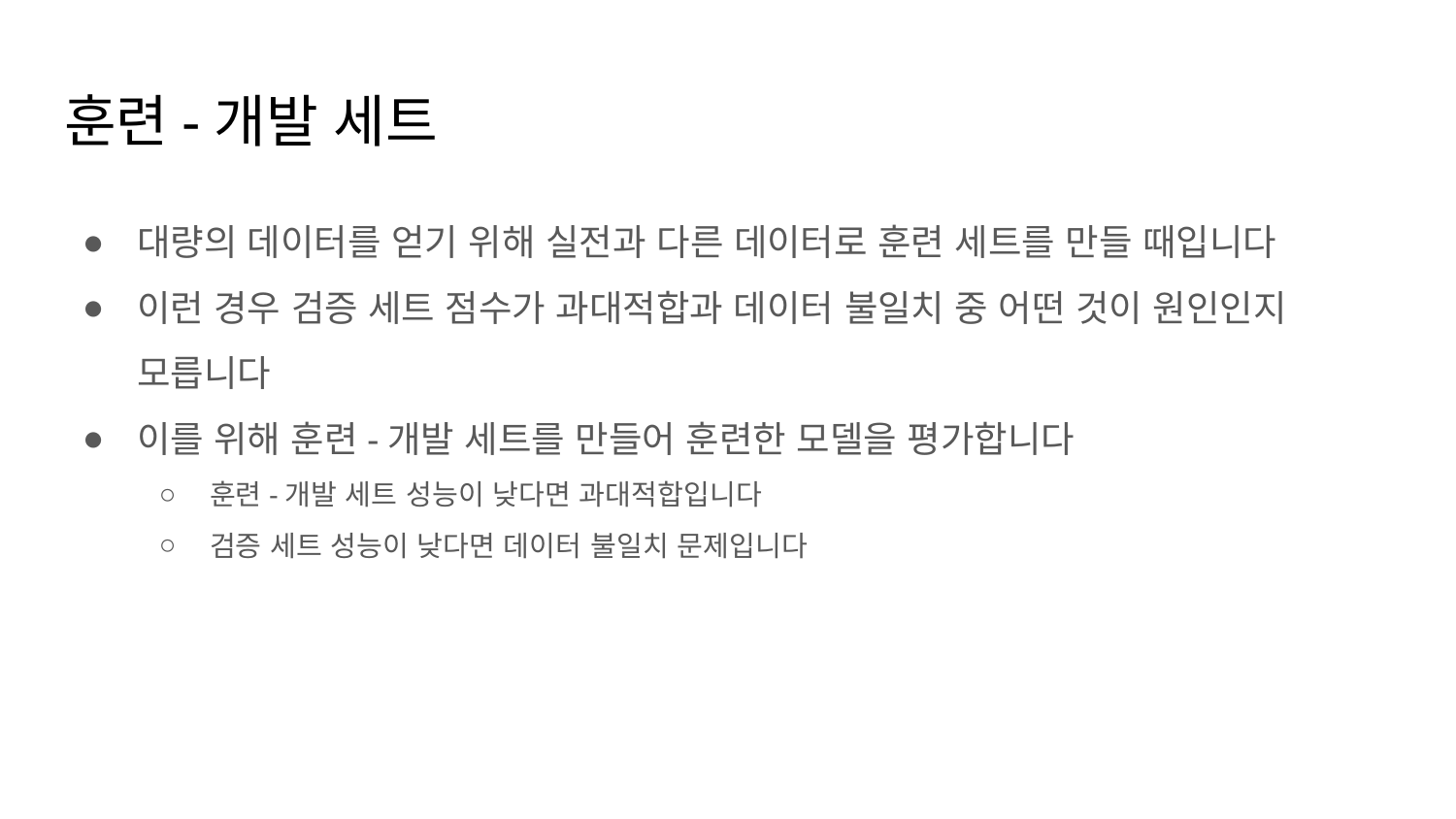

# 훈련-개발 세트
대량의 데이터를 얻기 위해 실전과 다른 데이터로 훈련 세트를 만들 때입니다
이런 경우 검증 세트 점수가 과대적합과 데이터 불일치 중 어떤 것이 원인인지 모릅니다
이를 위해 훈련-개발 세트를 만들어 훈련한 모델을 평가합니다
훈련-개발 세트 성능이 낮다면 과대적합입니다
검증 세트 성능이 낮다면 데이터 불일치 문제입니다